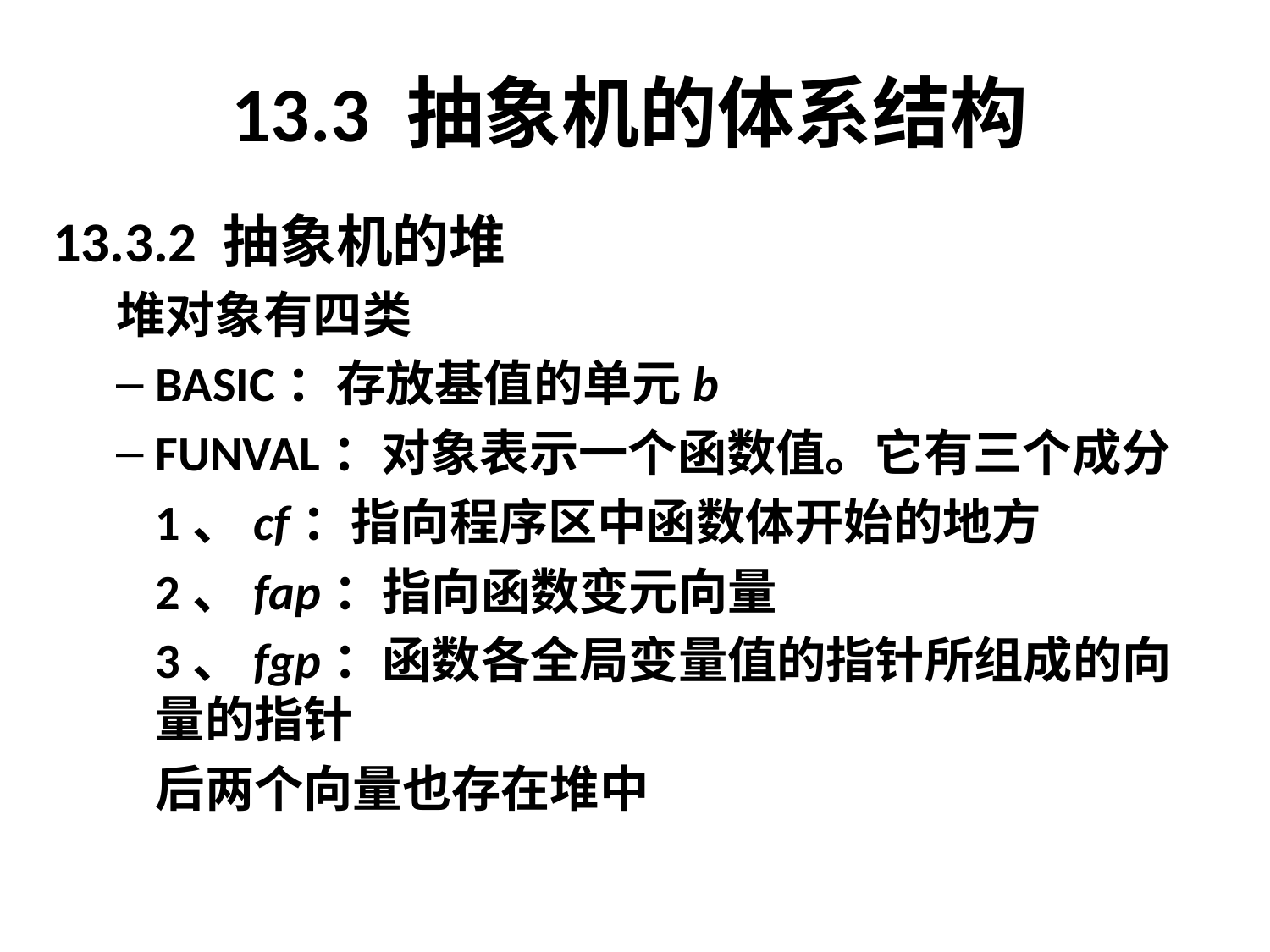

# 13.3 抽象机的体系结构
13.3.2 抽象机的堆
堆对象有四类
BASIC：存放基值的单元b
FUNVAL：对象表示一个函数值。它有三个成分
	1、cf：指向程序区中函数体开始的地方
	2、fap：指向函数变元向量
	3、fgp：函数各全局变量值的指针所组成的向量的指针
	后两个向量也存在堆中